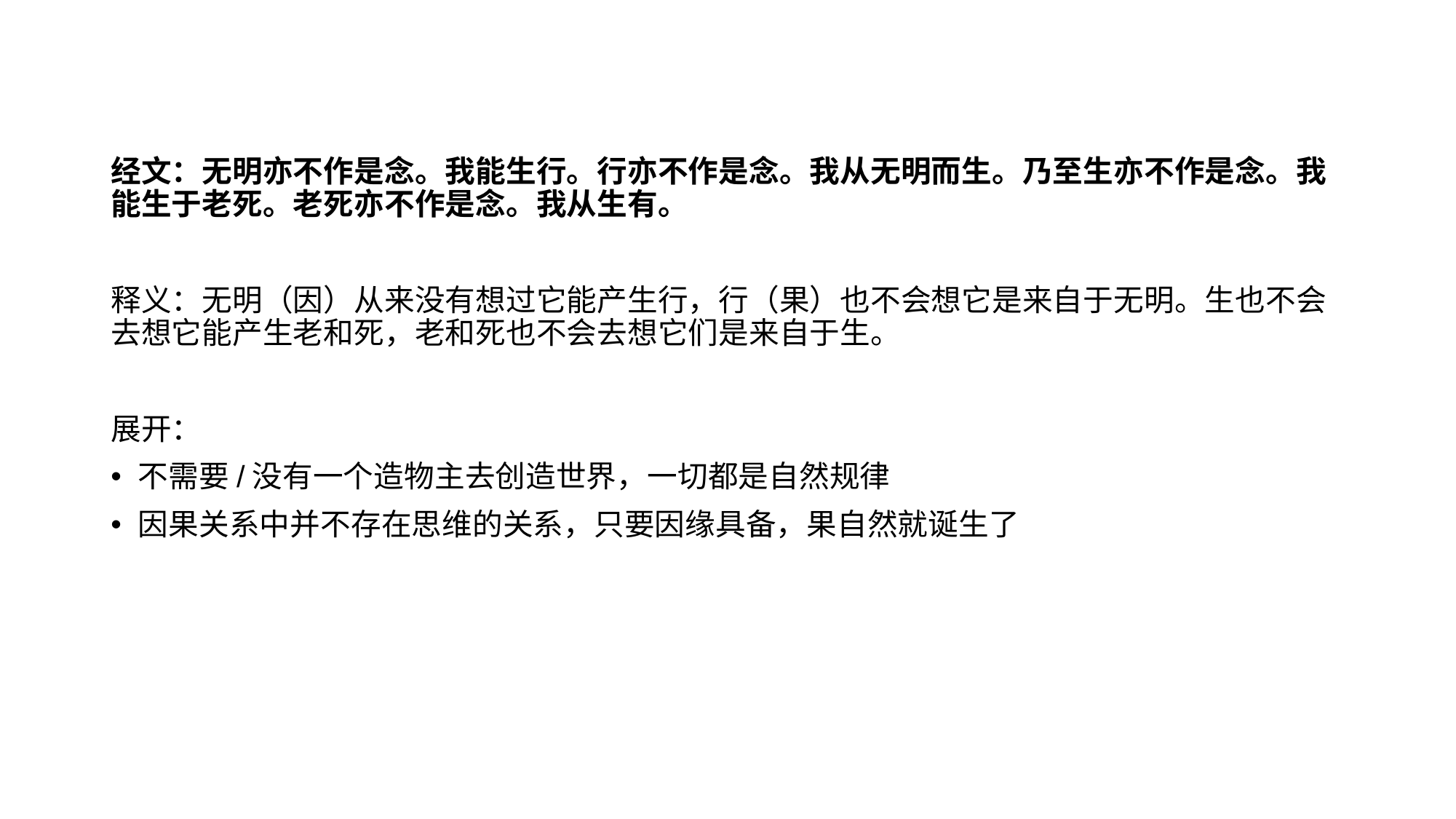

经文：无明亦不作是念。我能生行。行亦不作是念。我从无明而生。乃至生亦不作是念。我能生于老死。老死亦不作是念。我从生有。

释义：无明（因）从来没有想过它能产生行，行（果）也不会想它是来自于无明。生也不会去想它能产生老和死，老和死也不会去想它们是来自于生。

展开：
不需要/没有一个造物主去创造世界，一切都是自然规律
因果关系中并不存在思维的关系，只要因缘具备，果自然就诞生了